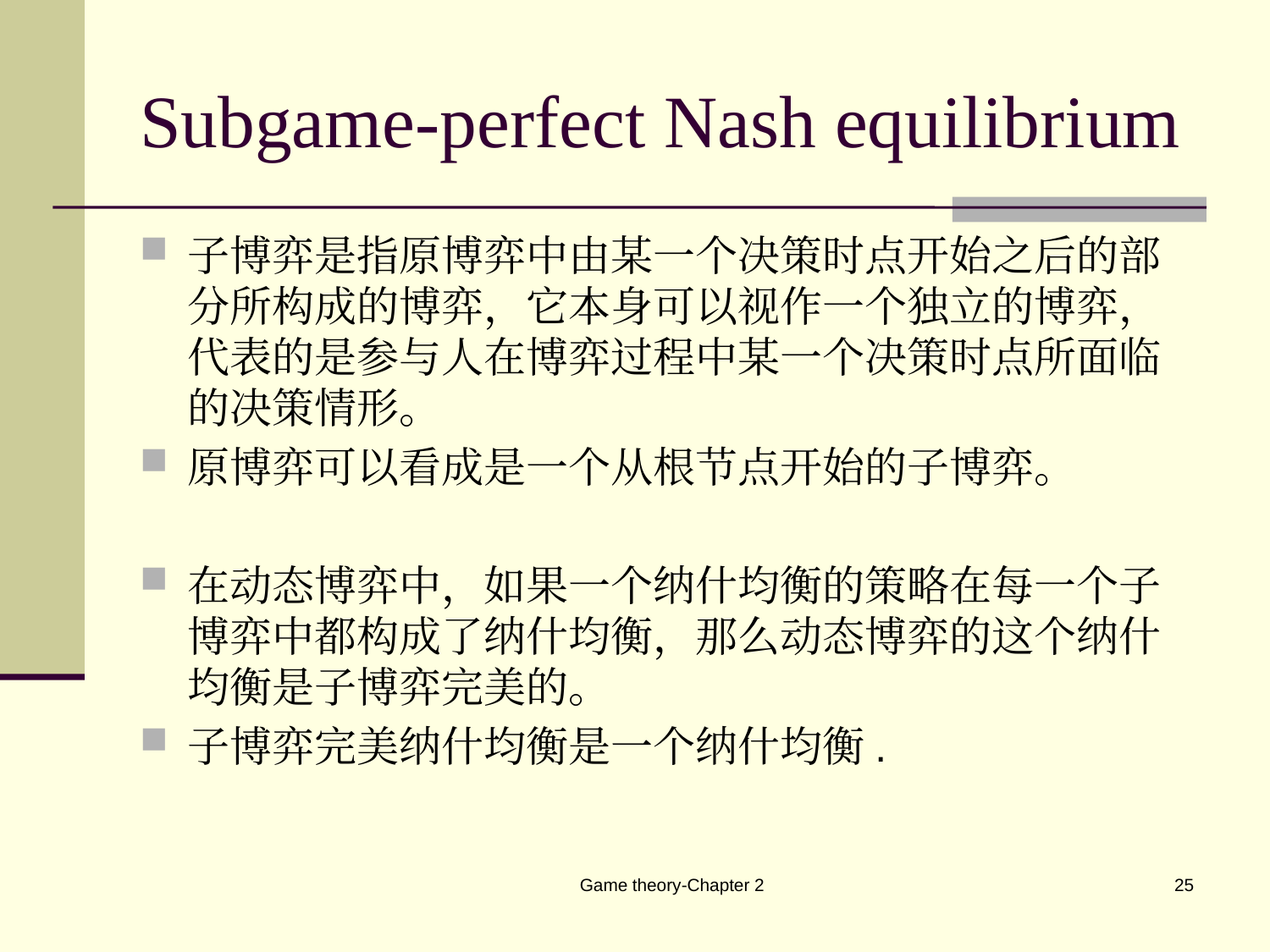

# Subgame-perfect Nash equilibrium
子博弈是指原博弈中由某一个决策时点开始之后的部分所构成的博弈，它本身可以视作一个独立的博弈，代表的是参与人在博弈过程中某一个决策时点所面临的决策情形。
原博弈可以看成是一个从根节点开始的子博弈。

在动态博弈中，如果一个纳什均衡的策略在每一个子博弈中都构成了纳什均衡，那么动态博弈的这个纳什均衡是子博弈完美的。
子博弈完美纳什均衡是一个纳什均衡.
Game theory-Chapter 2
25